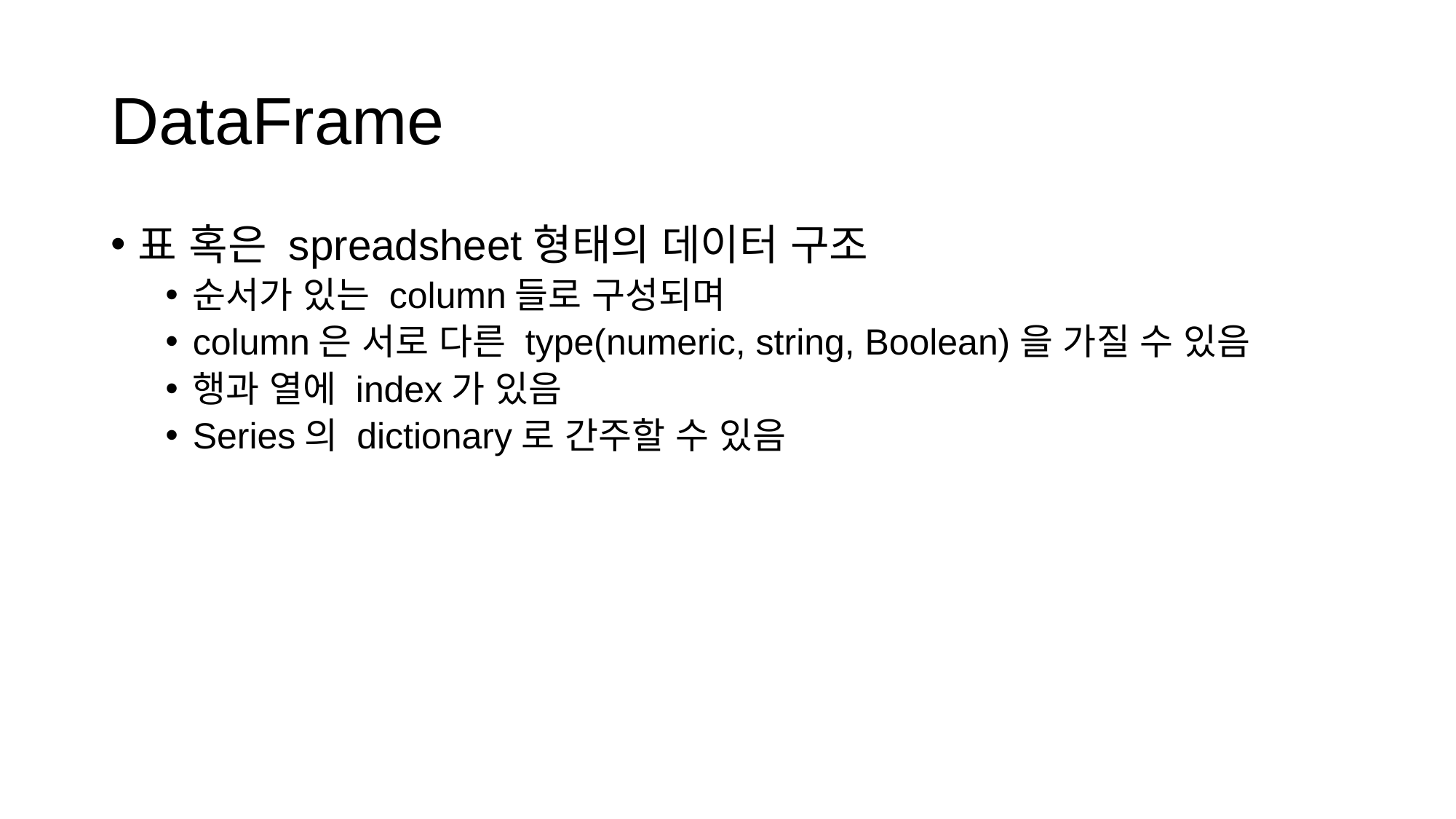

# DataFrame
표 혹은 spreadsheet형태의 데이터 구조
순서가 있는 column들로 구성되며
column은 서로 다른 type(numeric, string, Boolean)을 가질 수 있음
행과 열에 index가 있음
Series의 dictionary로 간주할 수 있음